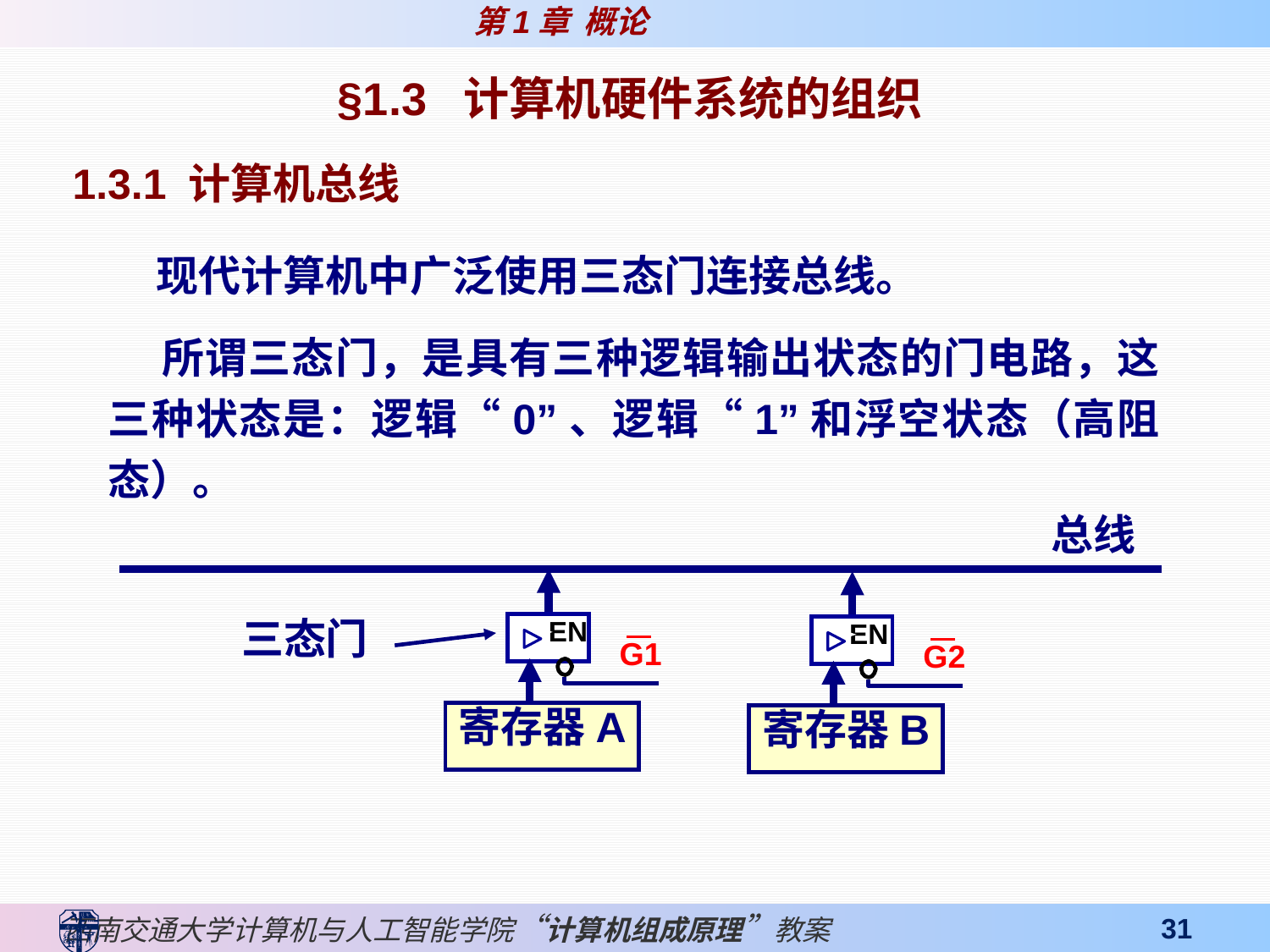

§1.3  计算机硬件系统的组织

  1.3.1 计算机总线
    现代计算机中广泛使用三态门连接总线。
    所谓三态门，是具有三种逻辑输出状态的门电路，这三种状态是：逻辑“0”、逻辑“1”和浮空状态（高阻态）。
总线

三态门
EN
EN

G1
G2

寄存器A
寄存器B